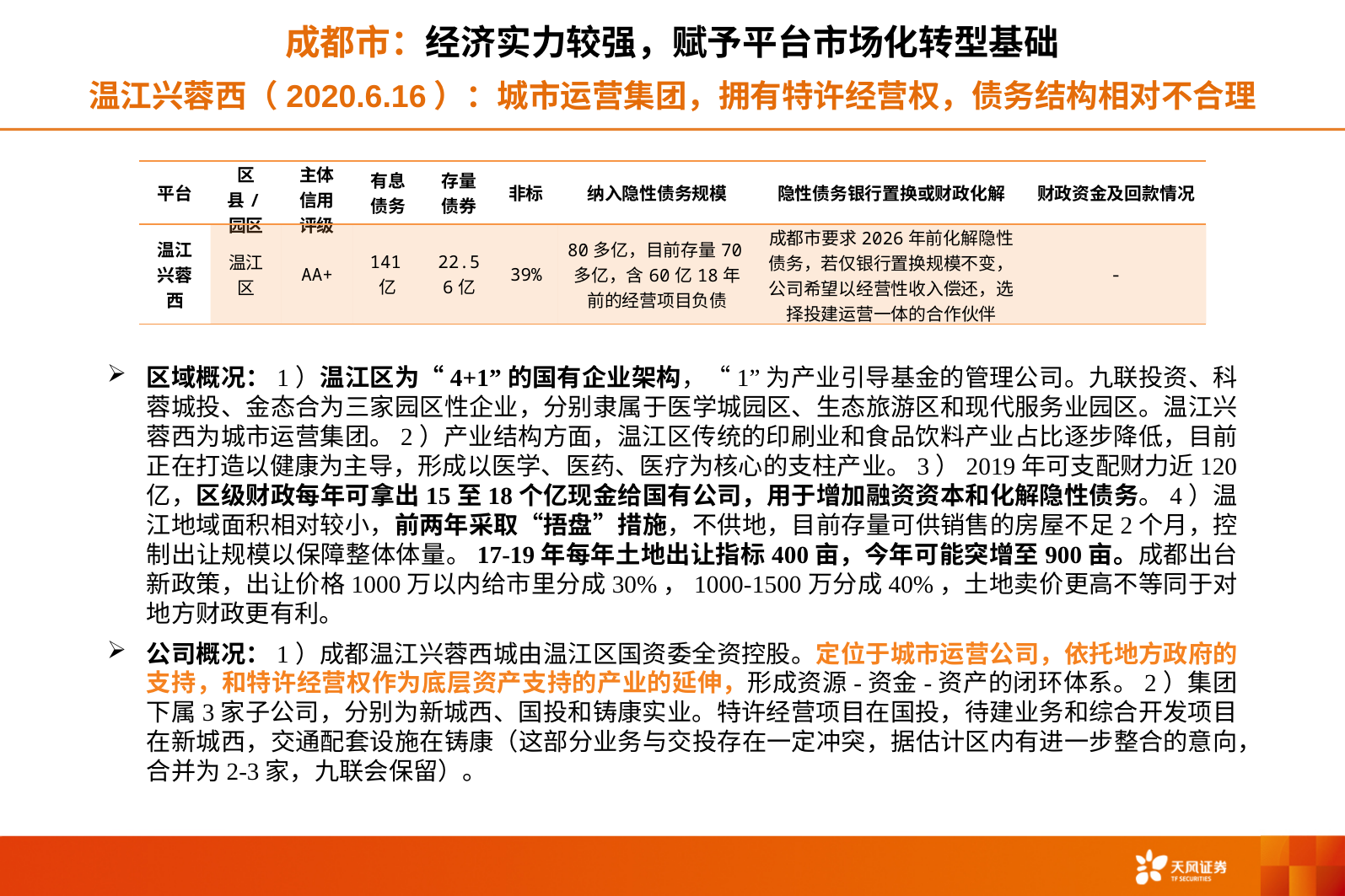

成都市：经济实力较强，赋予平台市场化转型基础
温江兴蓉西（2020.6.16）：城市运营集团，拥有特许经营权，债务结构相对不合理
| 平台 | 区县/园区 | 主体信用评级 | 有息债务 | 存量债券 | 非标 | 纳入隐性债务规模 | 隐性债务银行置换或财政化解 | 财政资金及回款情况 |
| --- | --- | --- | --- | --- | --- | --- | --- | --- |
| 温江兴蓉西 | 温江区 | AA+ | 141亿 | 22.56亿 | 39% | 80多亿，目前存量70多亿，含60亿18年前的经营项目负债 | 成都市要求2026年前化解隐性债务，若仅银行置换规模不变，公司希望以经营性收入偿还，选择投建运营一体的合作伙伴 | - |
区域概况：1）温江区为“4+1”的国有企业架构，“1”为产业引导基金的管理公司。九联投资、科蓉城投、金态合为三家园区性企业，分别隶属于医学城园区、生态旅游区和现代服务业园区。温江兴蓉西为城市运营集团。2）产业结构方面，温江区传统的印刷业和食品饮料产业占比逐步降低，目前正在打造以健康为主导，形成以医学、医药、医疗为核心的支柱产业。3）2019年可支配财力近120亿，区级财政每年可拿出15至18个亿现金给国有公司，用于增加融资资本和化解隐性债务。4）温江地域面积相对较小，前两年采取“捂盘”措施，不供地，目前存量可供销售的房屋不足2个月，控制出让规模以保障整体体量。17-19年每年土地出让指标400亩，今年可能突增至900亩。成都出台新政策，出让价格1000万以内给市里分成30%，1000-1500万分成40%，土地卖价更高不等同于对地方财政更有利。
公司概况：1）成都温江兴蓉西城由温江区国资委全资控股。定位于城市运营公司，依托地方政府的支持，和特许经营权作为底层资产支持的产业的延伸，形成资源-资金-资产的闭环体系。2）集团下属3家子公司，分别为新城西、国投和铸康实业。特许经营项目在国投，待建业务和综合开发项目在新城西，交通配套设施在铸康（这部分业务与交投存在一定冲突，据估计区内有进一步整合的意向，合并为2-3家，九联会保留）。
21